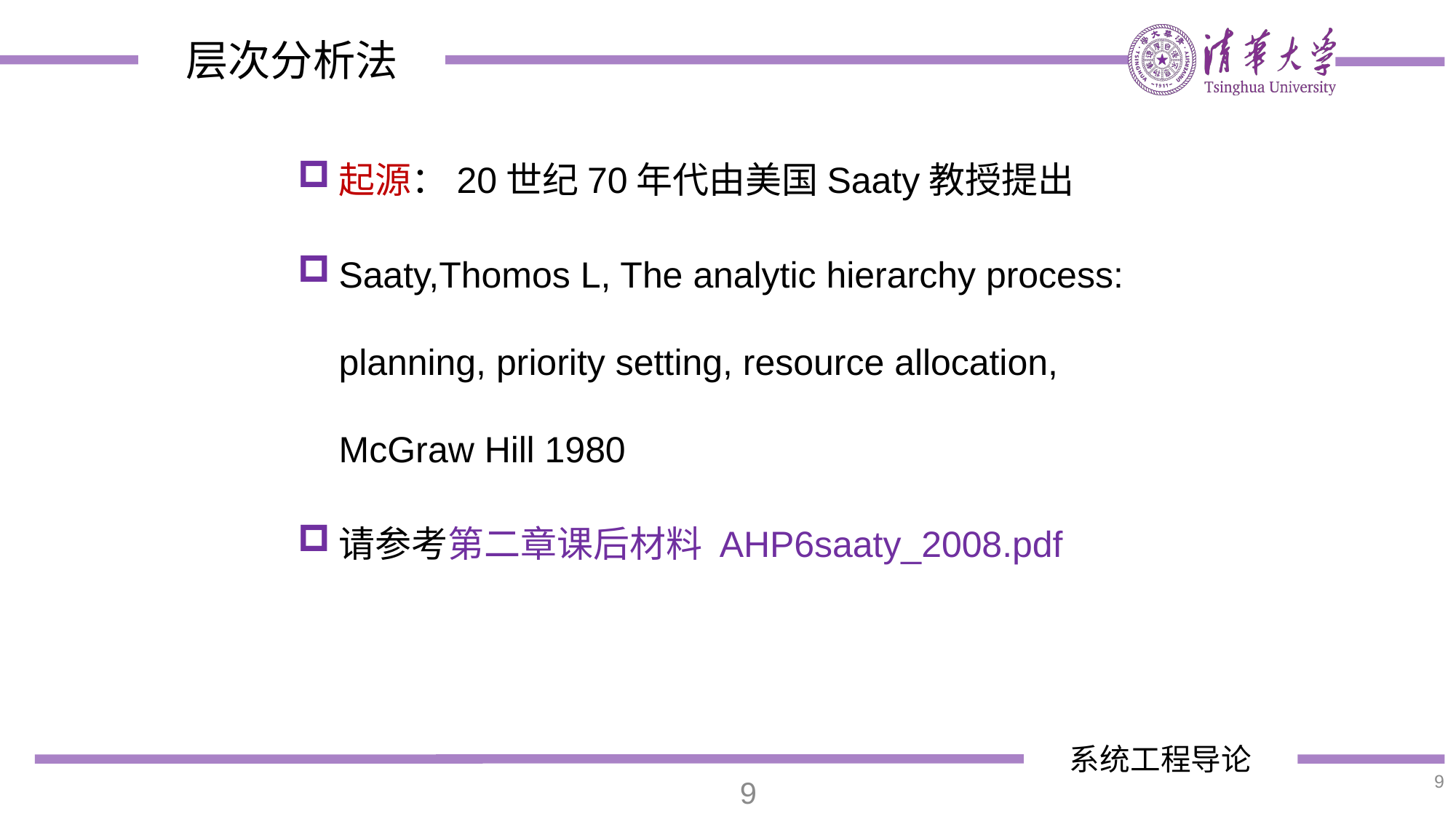

起源：20世纪70年代由美国Saaty教授提出
Saaty,Thomos L, The analytic hierarchy process: planning, priority setting, resource allocation, McGraw Hill 1980
请参考第二章课后材料 AHP6saaty_2008.pdf
9